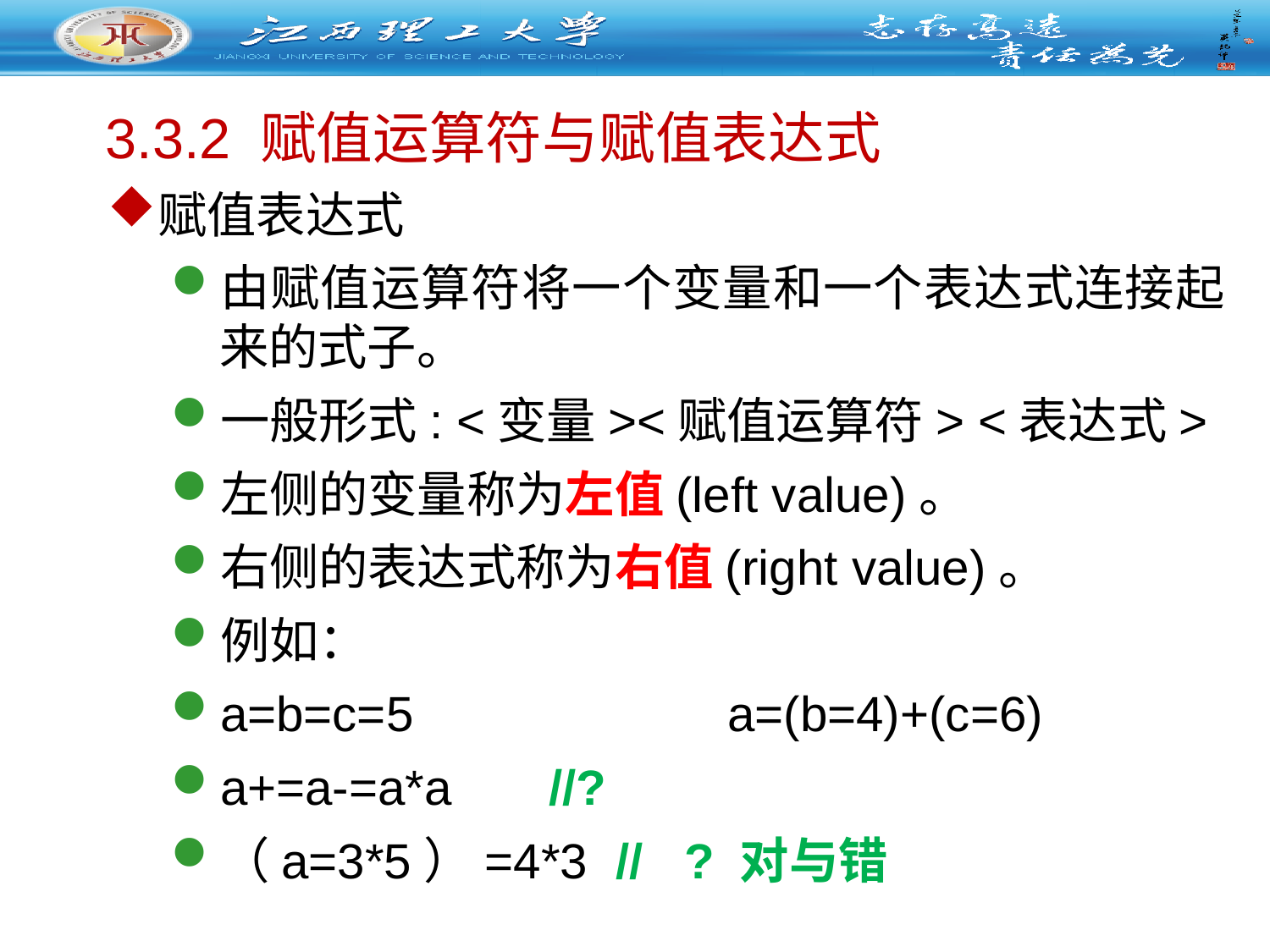

3.3.2 赋值运算符与赋值表达式
赋值表达式
由赋值运算符将一个变量和一个表达式连接起来的式子。
一般形式: <变量><赋值运算符> <表达式>
左侧的变量称为左值(left value)。
右侧的表达式称为右值(right value)。
例如：
a=b=c=5    		 	a=(b=4)+(c=6)
a+=a-=a*a       //?
（a=3*5）=4*3  //   ? 对与错